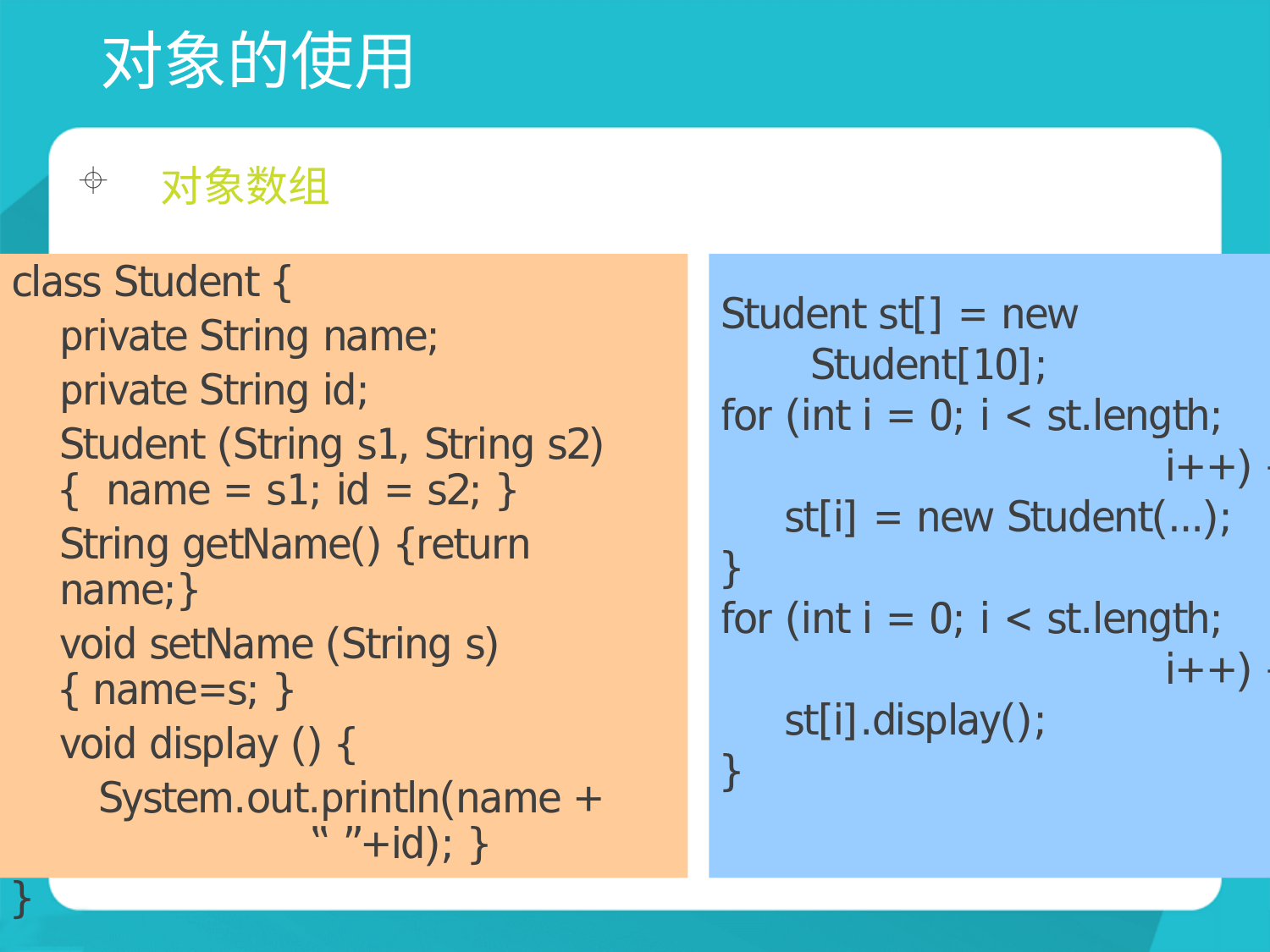

# 对象的使用
对象数组
class Student {
	private String name;
	private String id;
	Student (String s1, String s2) {  name = s1; id = s2; }
	String getName() {return name;}
	void setName (String s) { name=s; }
	void display () {
	   System.out.println(name + 		“ ”+id); }
}
Student st[] = new
	  Student[10];
for (int i = 0; i < st.length;
				i++) {
	st[i] = new Student(…);
}
for (int i = 0; i < st.length;
				i++) {
	st[i].display();
}

74